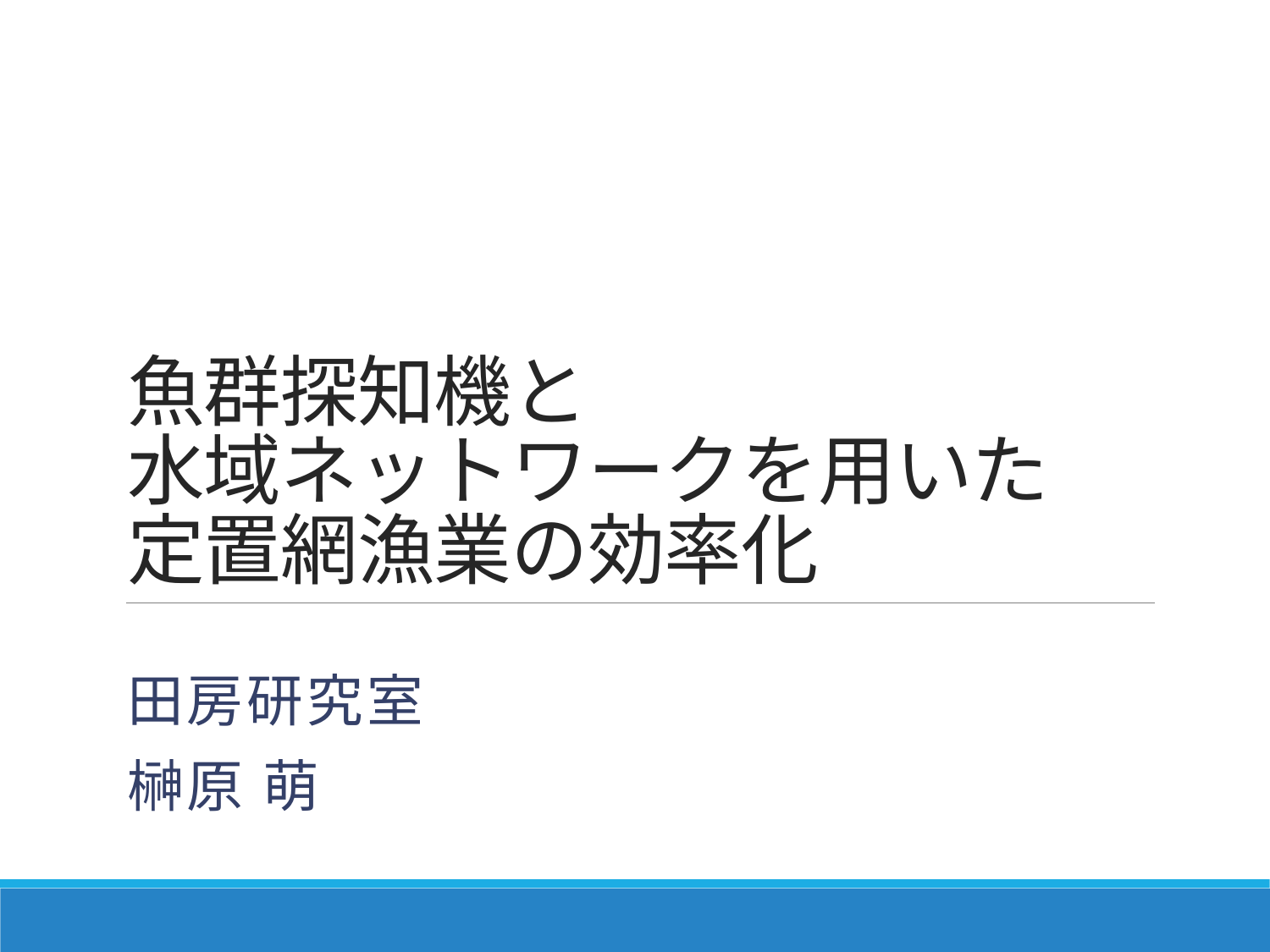

# 魚群探知機と 水域ネットワークを用いた 定置網漁業の効率化
田房研究室
榊原 萌